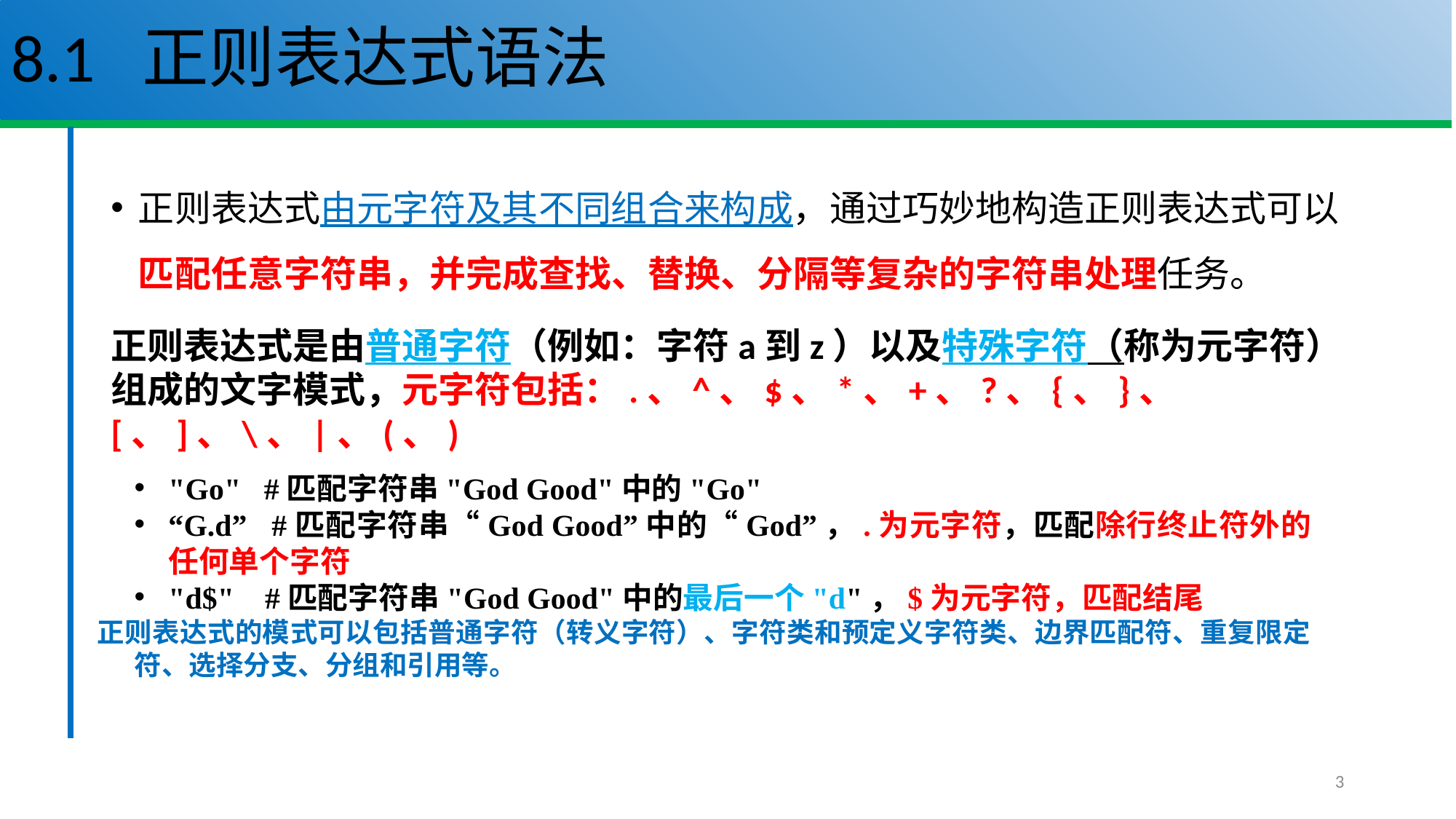

# 8.1  正则表达式语法
正则表达式由元字符及其不同组合来构成，通过巧妙地构造正则表达式可以匹配任意字符串，并完成查找、替换、分隔等复杂的字符串处理任务。
正则表达式是由普通字符（例如：字符a到z）以及特殊字符（称为元字符）组成的文字模式，元字符包括：.、^、$、*、+、?、{、}、[、]、\、|、(、)

"Go"   #匹配字符串"God Good"中的"Go"
“G.d”   #匹配字符串“God Good”中的“God”，.为元字符，匹配除行终止符外的任何单个字符
"d$"    #匹配字符串"God Good"中的最后一个"d"，$为元字符，匹配结尾
正则表达式的模式可以包括普通字符（转义字符）、字符类和预定义字符类、边界匹配符、重复限定符、选择分支、分组和引用等。
3